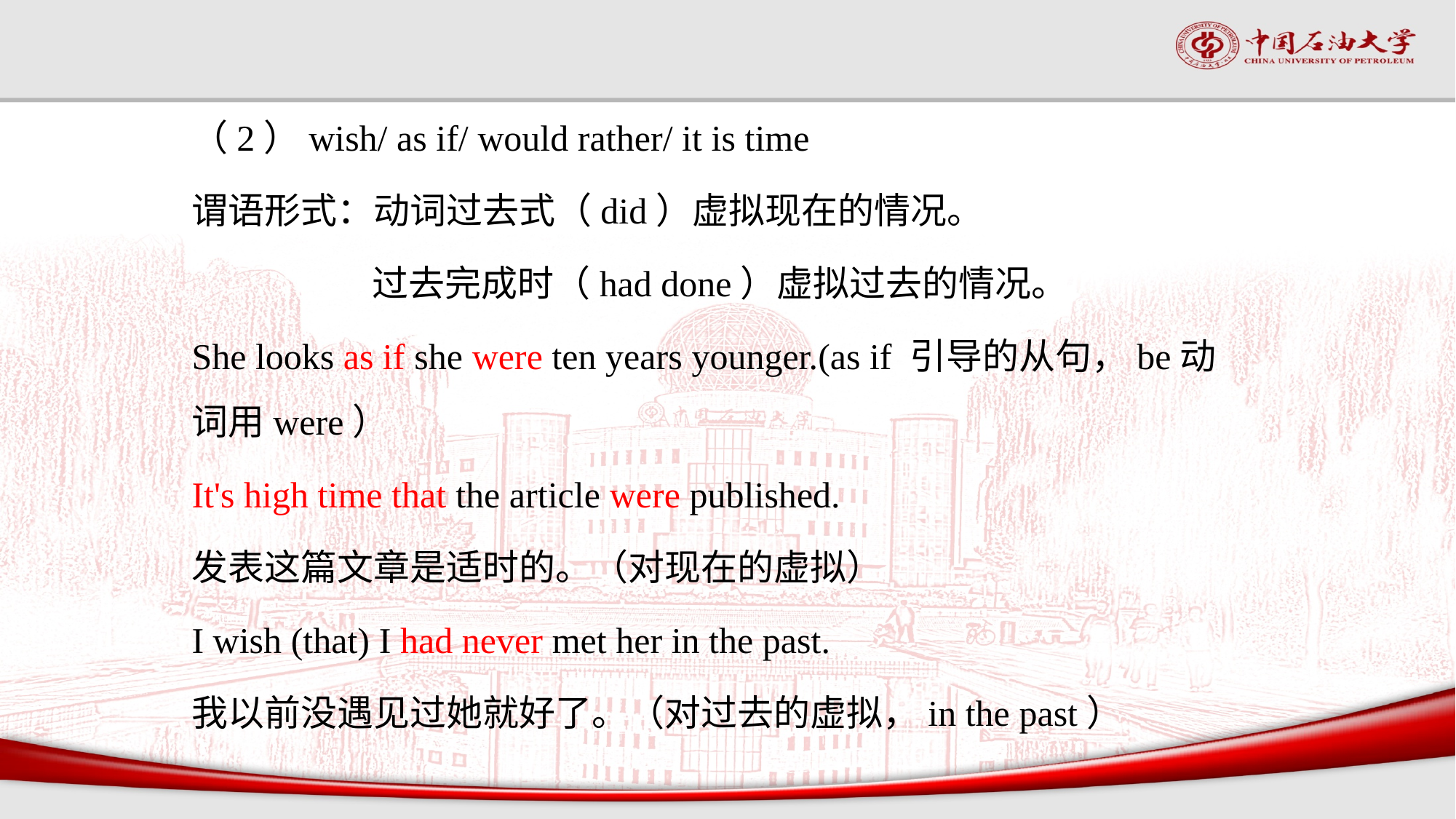

#
（2）wish/ as if/ would rather/ it is time
谓语形式：动词过去式（did）虚拟现在的情况。
                     过去完成时（had done）虚拟过去的情况。
She looks as if she were ten years younger.(as if 引导的从句，be动词用were）
It's high time that the article were published.
发表这篇文章是适时的。（对现在的虚拟）
I wish (that) I had never met her in the past.
我以前没遇见过她就好了。（对过去的虚拟，in the past）